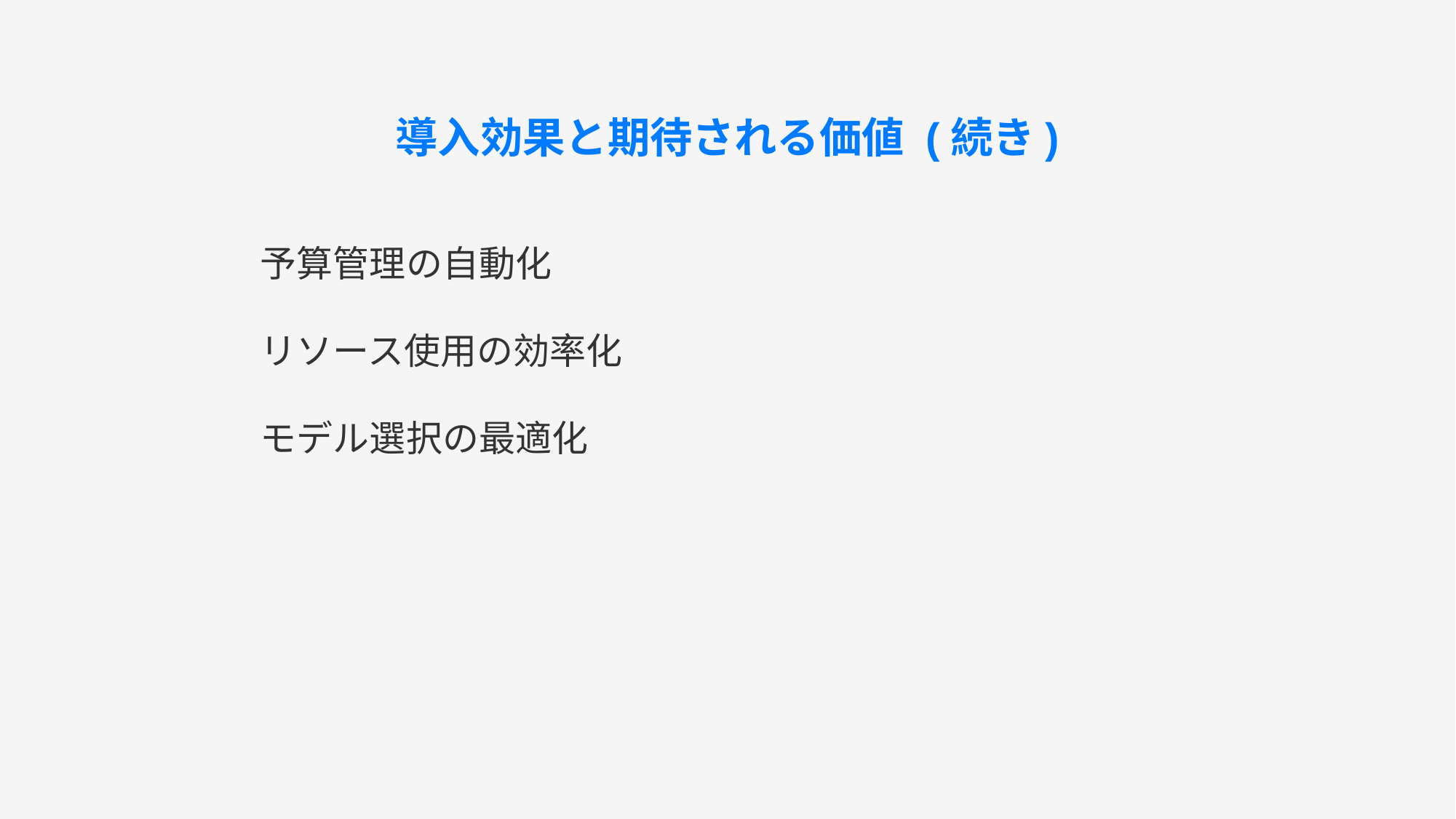

導入効果と期待される価値 (続き)
 予算管理の自動化
 リソース使用の効率化
 モデル選択の最適化